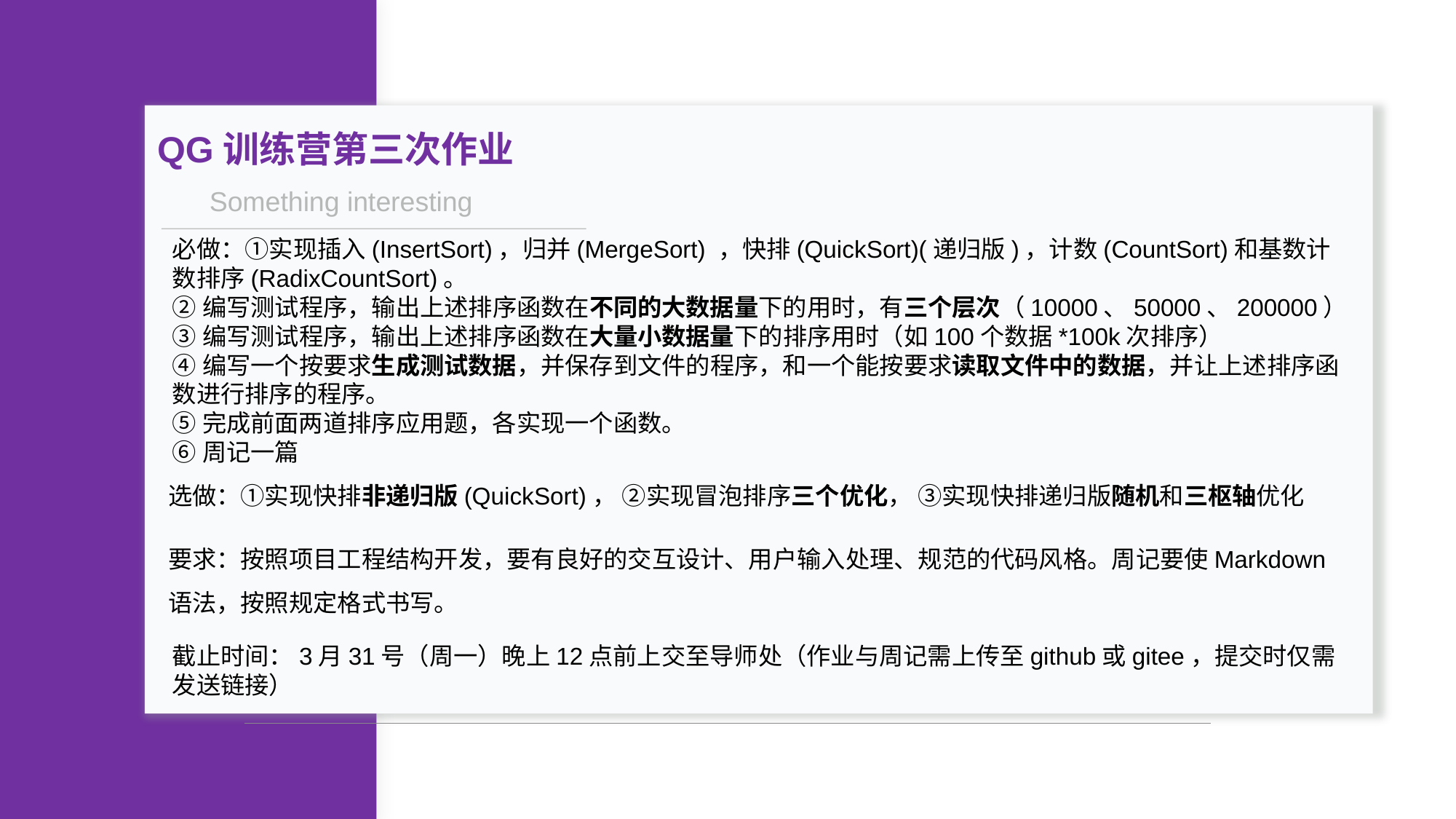

QG训练营第三次作业
Something interesting
必做：①实现插入(InsertSort)，归并(MergeSort) ，快排(QuickSort)(递归版)，计数(CountSort)和基数计数排序(RadixCountSort)。
②编写测试程序，输出上述排序函数在不同的大数据量下的用时，有三个层次（10000、50000、200000）
③编写测试程序，输出上述排序函数在大量小数据量下的排序用时（如100个数据*100k次排序）
④编写一个按要求生成测试数据，并保存到文件的程序，和一个能按要求读取文件中的数据，并让上述排序函数进行排序的程序。
⑤完成前面两道排序应用题，各实现一个函数。
⑥周记一篇
选做：①实现快排非递归版(QuickSort)， ②实现冒泡排序三个优化， ③实现快排递归版随机和三枢轴优化
要求：按照项目工程结构开发，要有良好的交互设计、用户输入处理、规范的代码风格。周记要使Markdown语法，按照规定格式书写。
截止时间：3月31号（周一）晚上12点前上交至导师处（作业与周记需上传至github或gitee，提交时仅需发送链接）